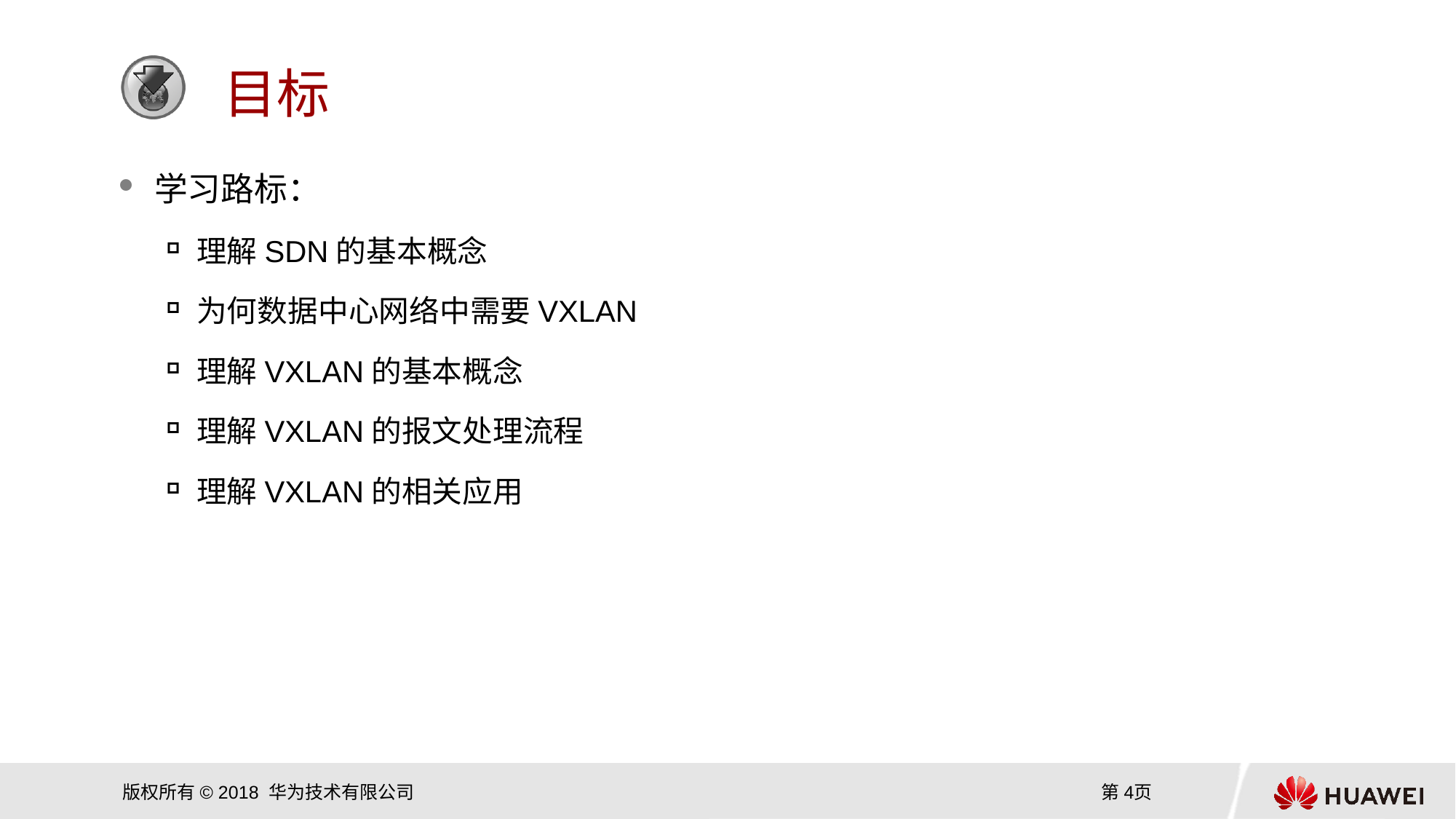

学习路标：
理解SDN的基本概念
为何数据中心网络中需要VXLAN
理解VXLAN的基本概念
理解VXLAN的报文处理流程
理解VXLAN的相关应用